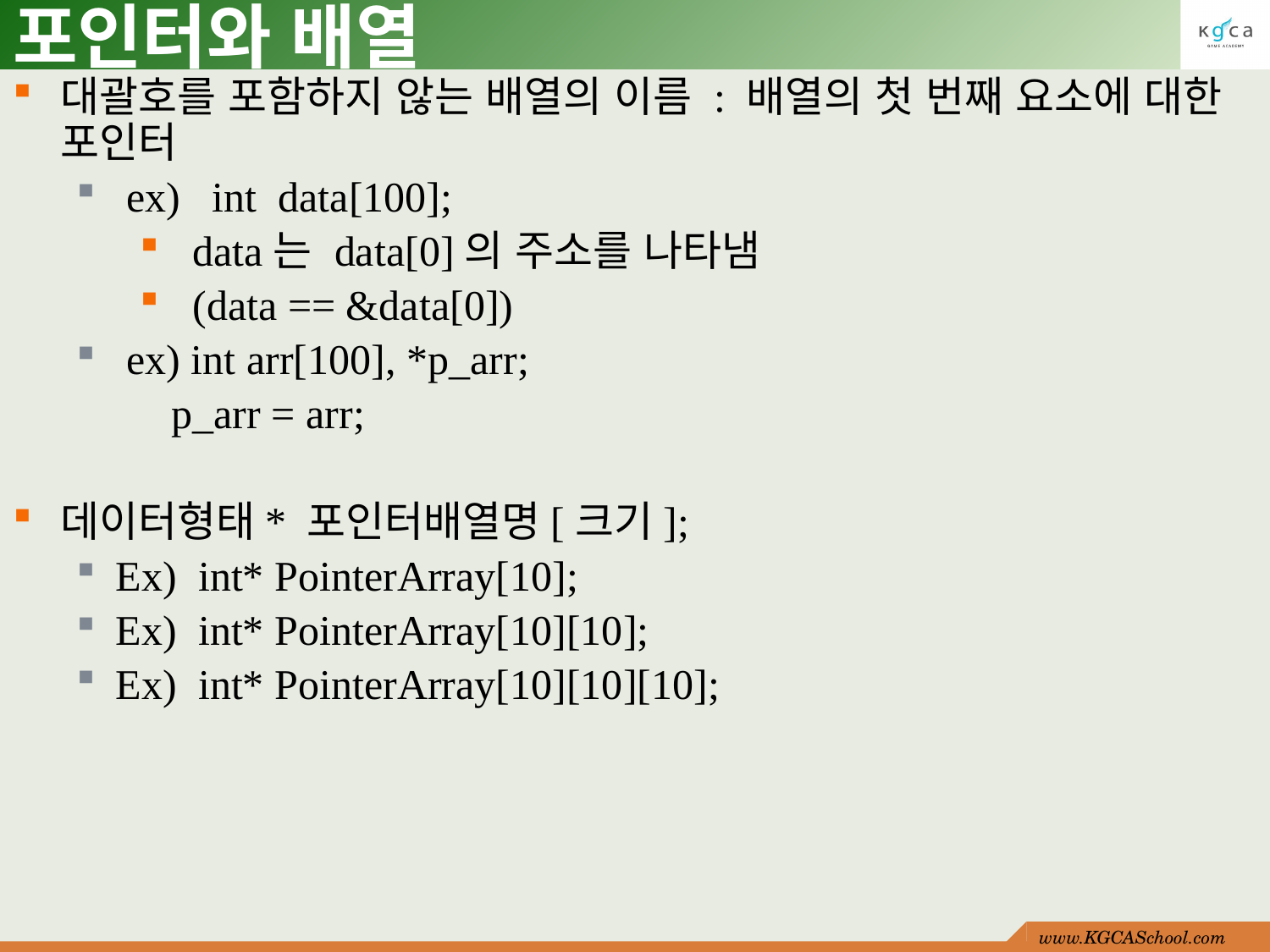

# 포인터와 배열
대괄호를 포함하지 않는 배열의 이름 : 배열의 첫 번째 요소에 대한 포인터
 ex)   int  data[100];
  data는 data[0]의 주소를 나타냄
  (data == &data[0])
 ex) int arr[100], *p_arr;
         p_arr = arr;

데이터형태* 포인터배열명[크기];
Ex)  int* PointerArray[10];
Ex)  int* PointerArray[10][10];
Ex)  int* PointerArray[10][10][10];